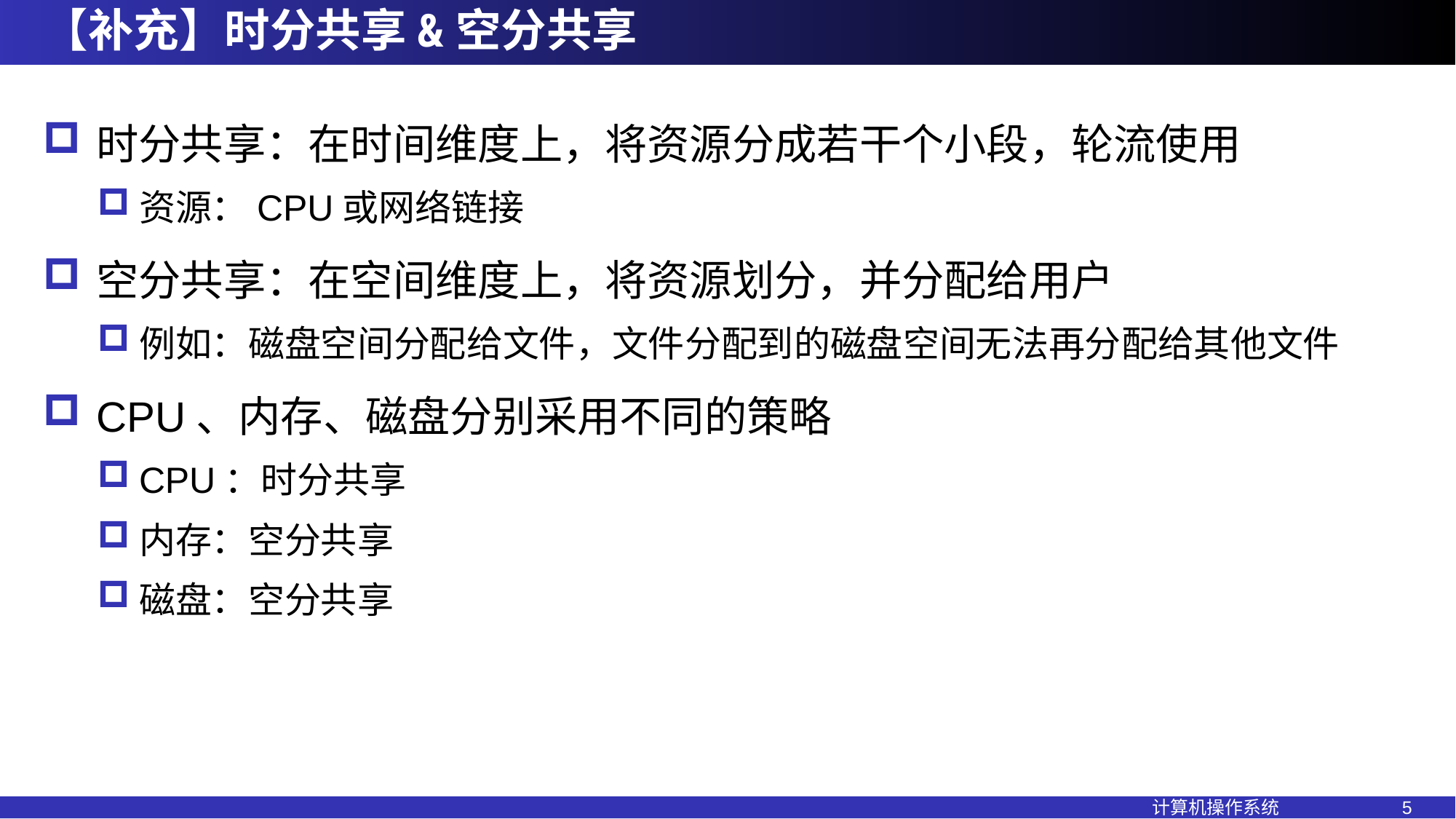

# 【补充】时分共享&空分共享
时分共享：在时间维度上，将资源分成若干个小段，轮流使用
资源：CPU或网络链接
空分共享：在空间维度上，将资源划分，并分配给用户
例如：磁盘空间分配给文件，文件分配到的磁盘空间无法再分配给其他文件
CPU、内存、磁盘分别采用不同的策略
CPU：时分共享
内存：空分共享
磁盘：空分共享
计算机操作系统                     5